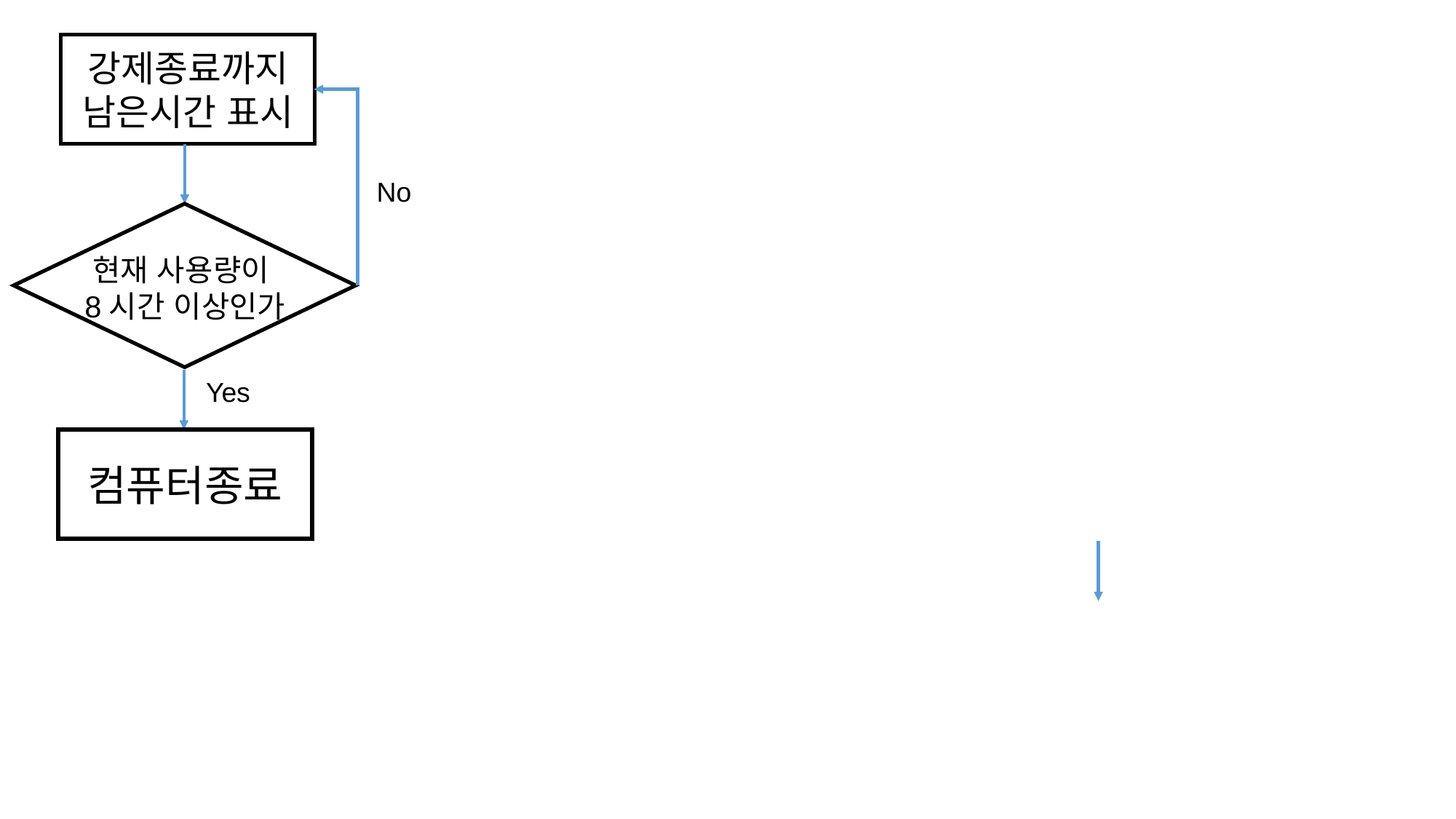

강제종료까지
남은시간 표시
No

현재 사용량이
8시간 이상인가
Yes

컴퓨터종료